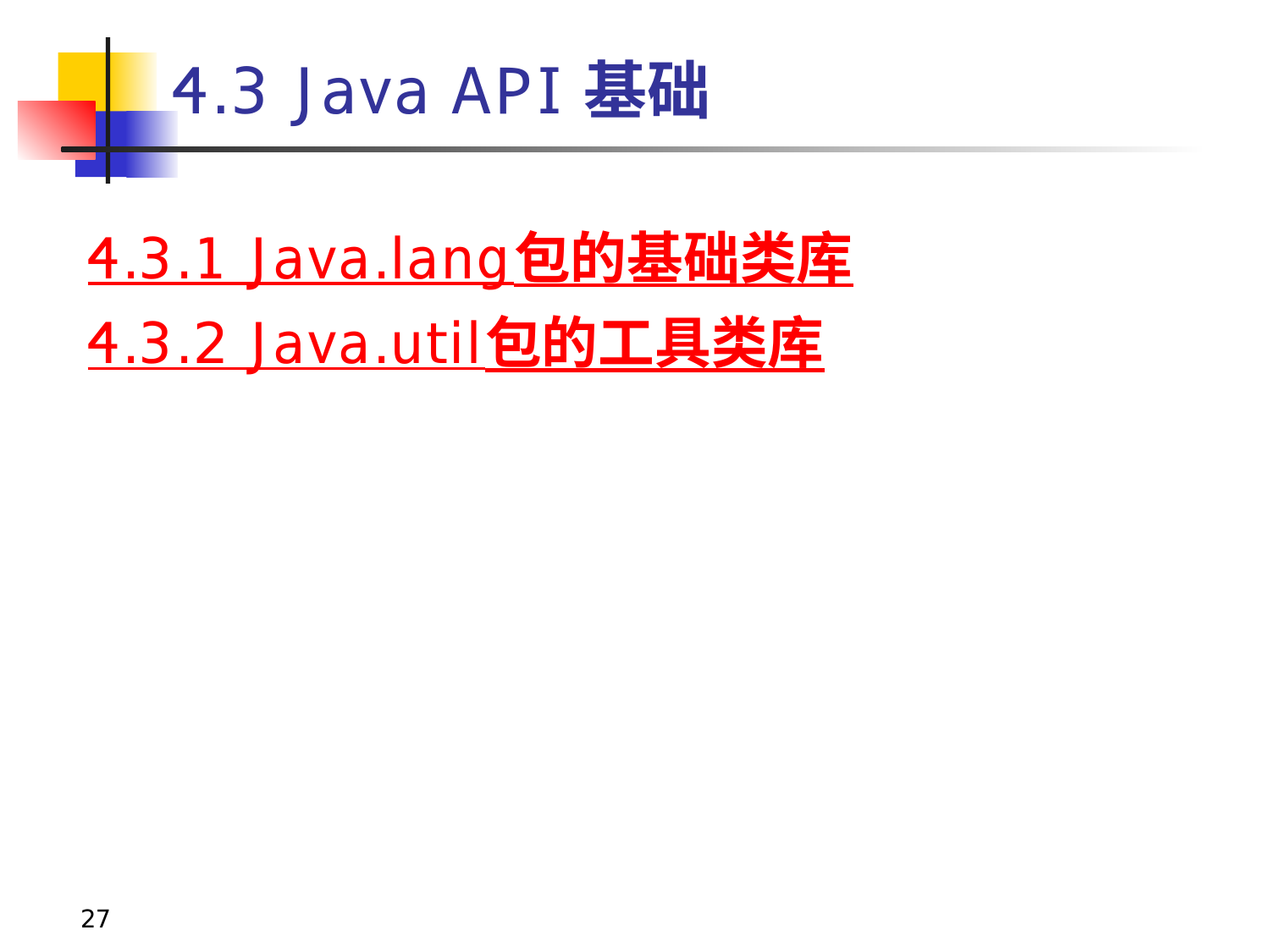

# 4.3 Java API基础
4.3.1 Java.lang包的基础类库
4.3.2 Java.util包的工具类库
27